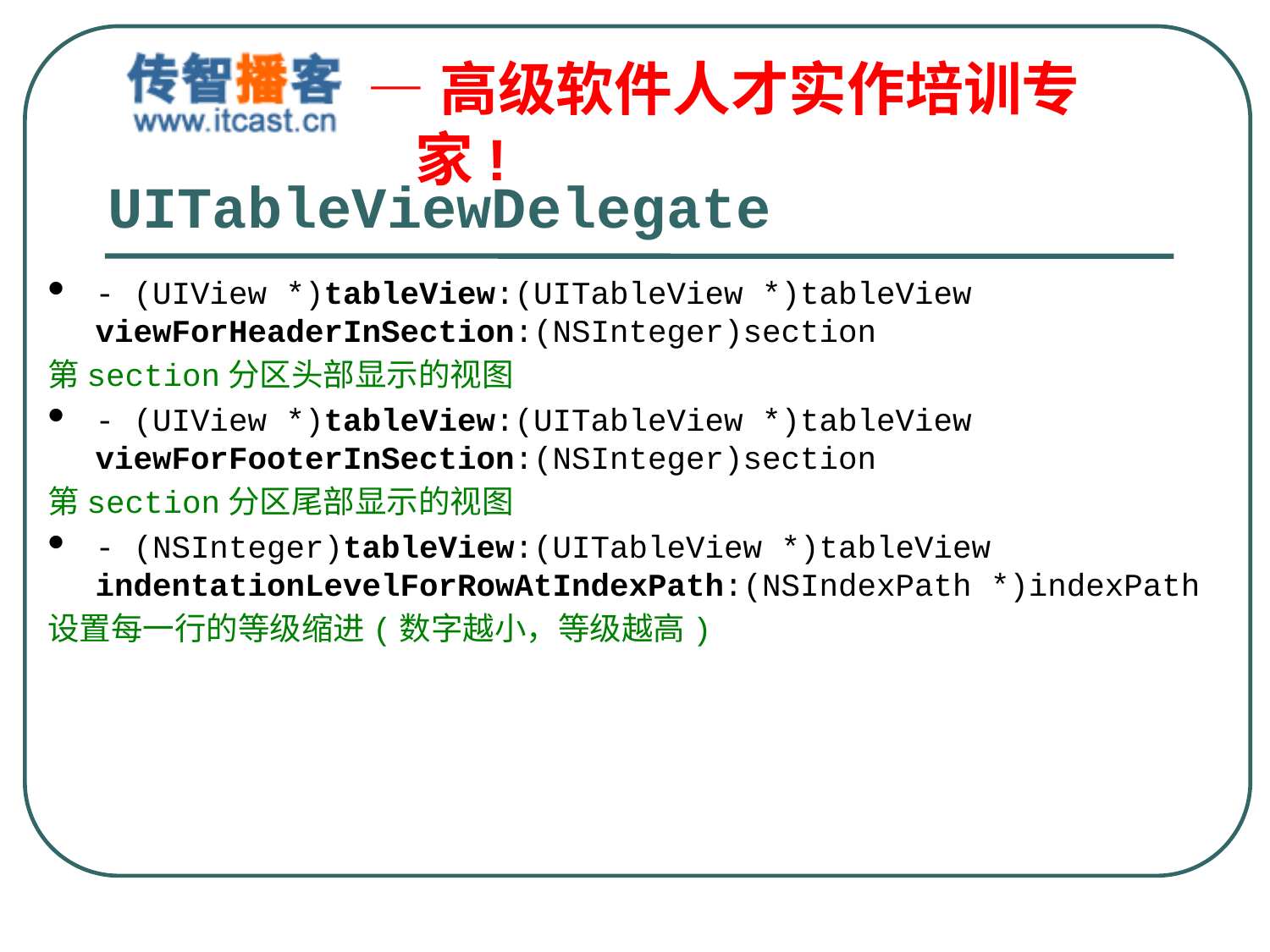

# UITableViewDelegate
- (UIView *)tableView:(UITableView *)tableView viewForHeaderInSection:(NSInteger)section
第section分区头部显示的视图
- (UIView *)tableView:(UITableView *)tableView viewForFooterInSection:(NSInteger)section
第section分区尾部显示的视图
- (NSInteger)tableView:(UITableView *)tableView indentationLevelForRowAtIndexPath:(NSIndexPath *)indexPath
设置每一行的等级缩进(数字越小，等级越高)